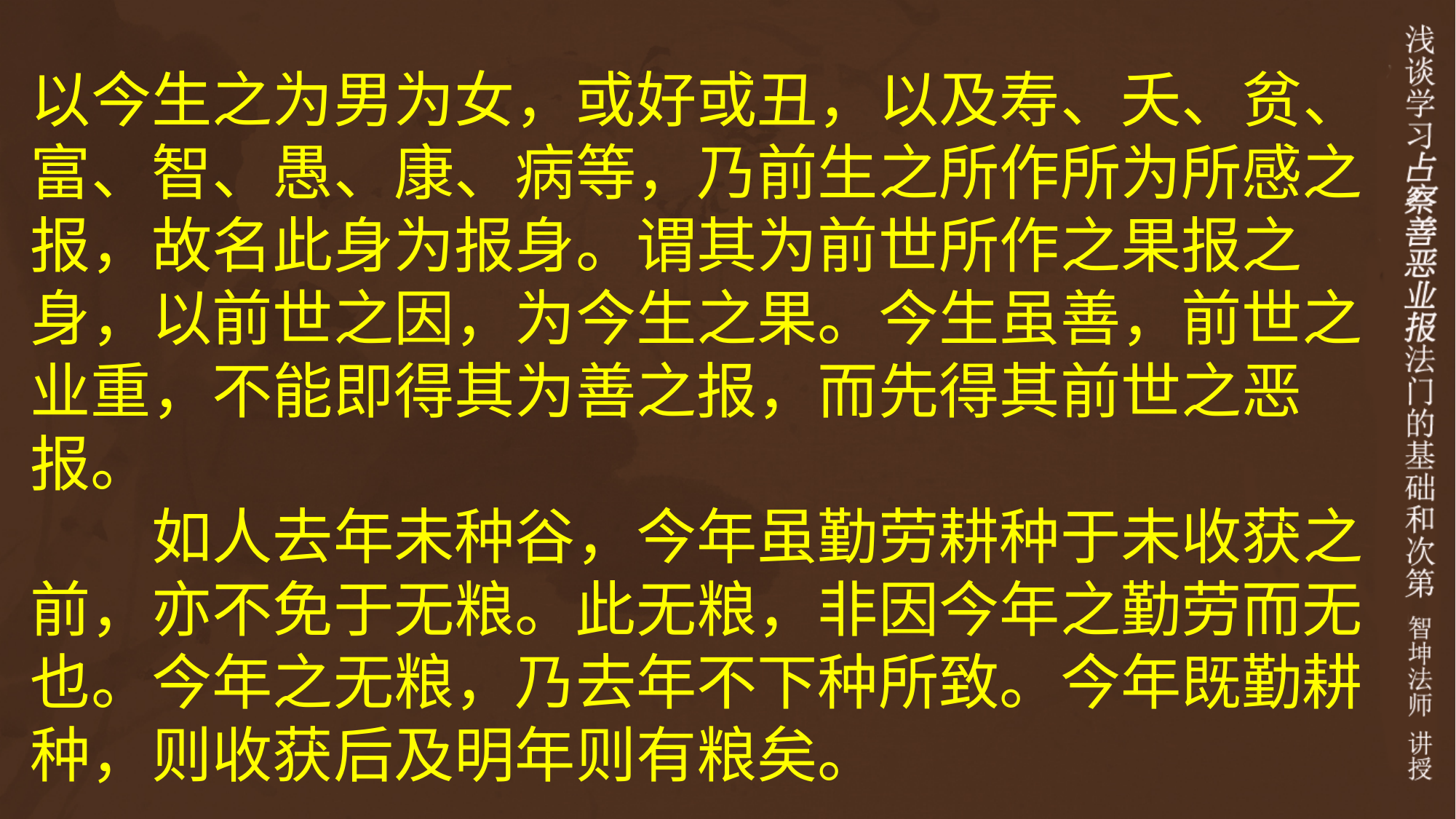

以今生之为男为女，或好或丑，以及寿、夭、贫、富、智、愚、康、病等，乃前生之所作所为所感之报，故名此身为报身。谓其为前世所作之果报之身，以前世之因，为今生之果。今生虽善，前世之业重，不能即得其为善之报，而先得其前世之恶报。
　　如人去年未种谷，今年虽勤劳耕种于未收获之前，亦不免于无粮。此无粮，非因今年之勤劳而无也。今年之无粮，乃去年不下种所致。今年既勤耕种，则收获后及明年则有粮矣。